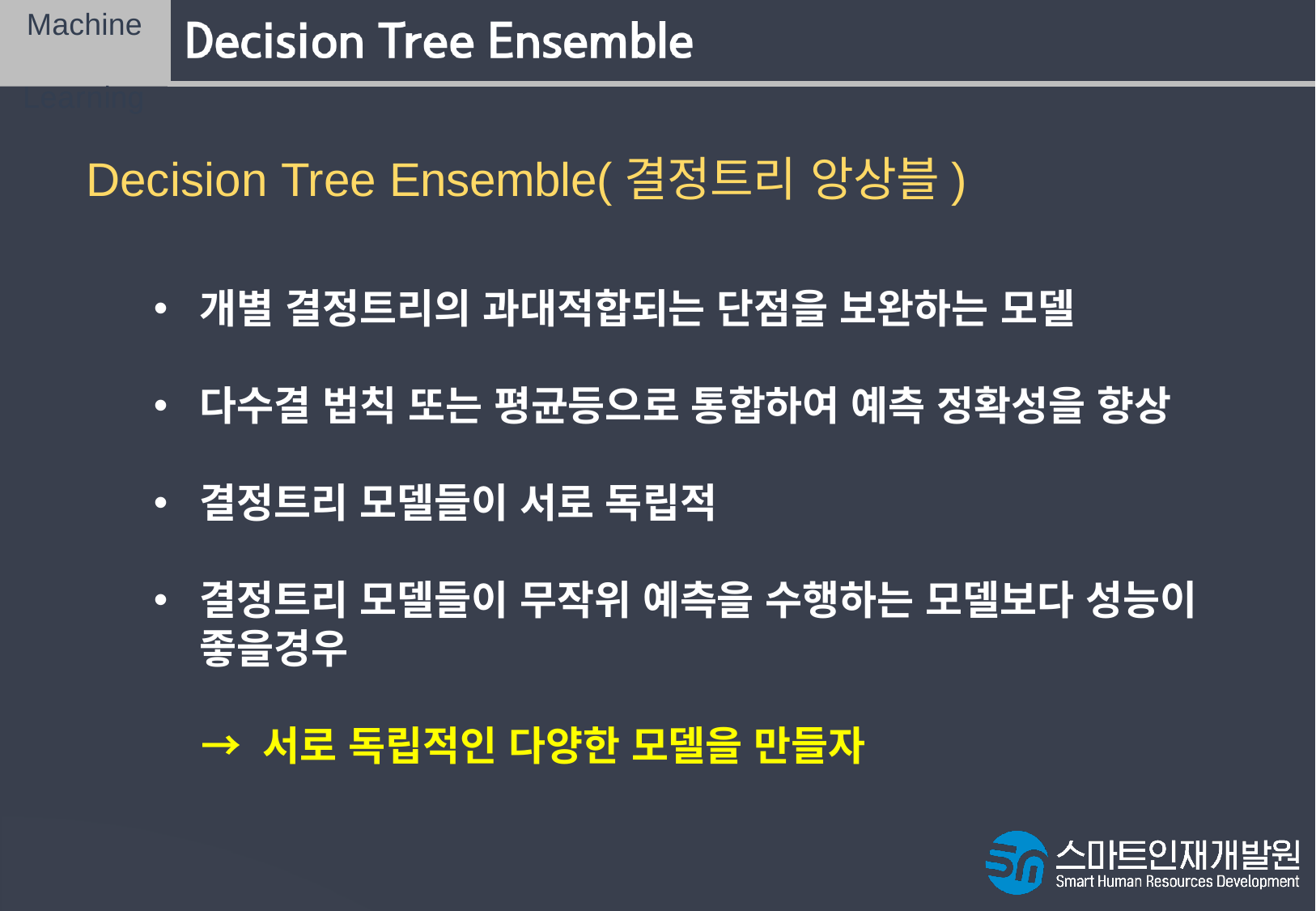

Machine  Learning

# Decision Tree Ensemble(결정트리 앙상블)
개별 결정트리의 과대적합되는 단점을 보완하는 모델

다수결 법칙 또는 평균등으로 통합하여 예측 정확성을 향상

결정트리 모델들이 서로 독립적

결정트리 모델들이 무작위 예측을 수행하는 모델보다 성능이 좋을경우

	→ 서로 독립적인 다양한 모델을 만들자